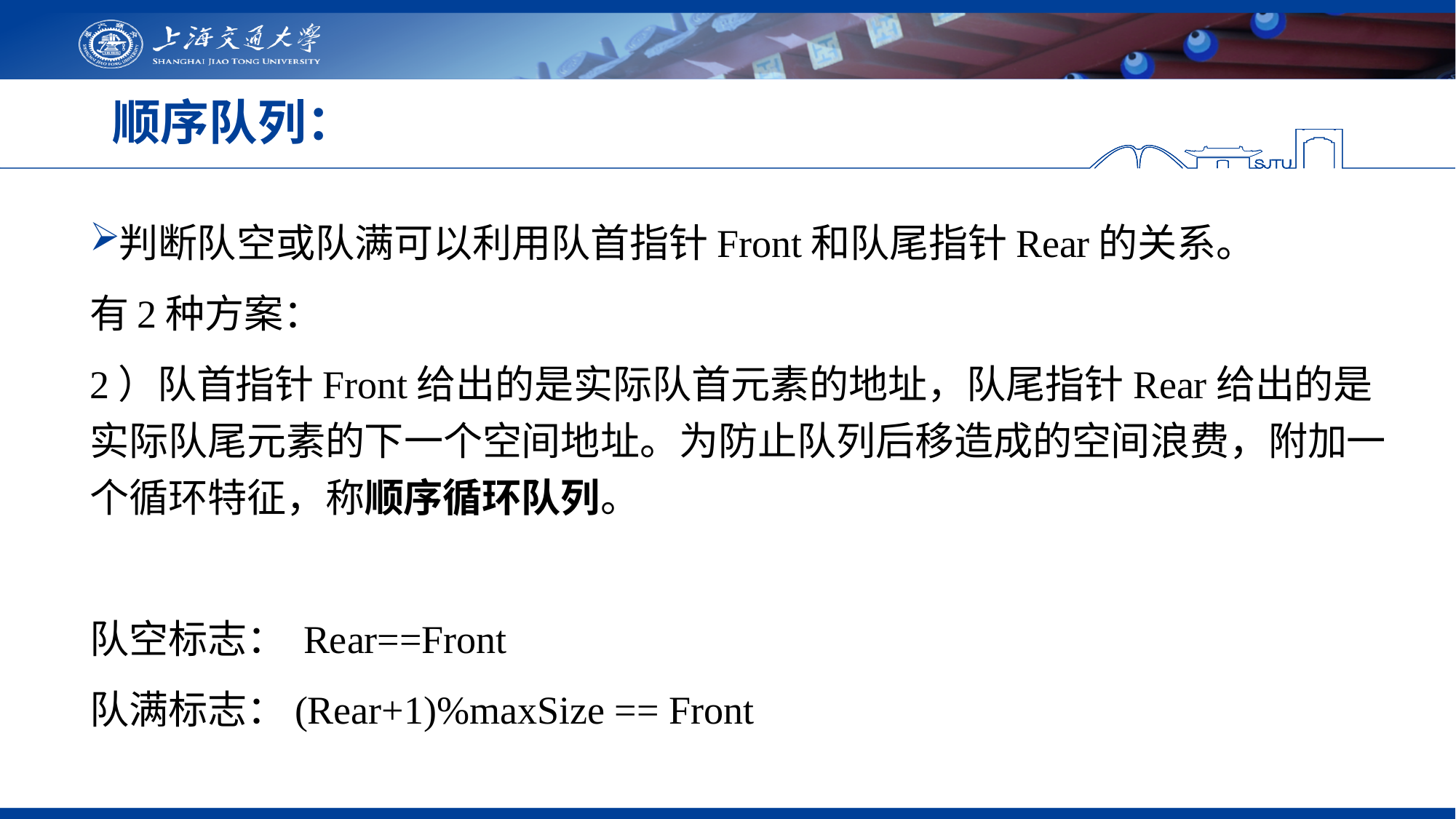

# 顺序队列：
判断队空或队满可以利用队首指针Front和队尾指针Rear的关系。
有2种方案：
2）队首指针Front给出的是实际队首元素的地址，队尾指针Rear给出的是实际队尾元素的下一个空间地址。为防止队列后移造成的空间浪费，附加一个循环特征，称顺序循环队列。

队空标志： Rear==Front
队满标志：(Rear+1)%maxSize == Front